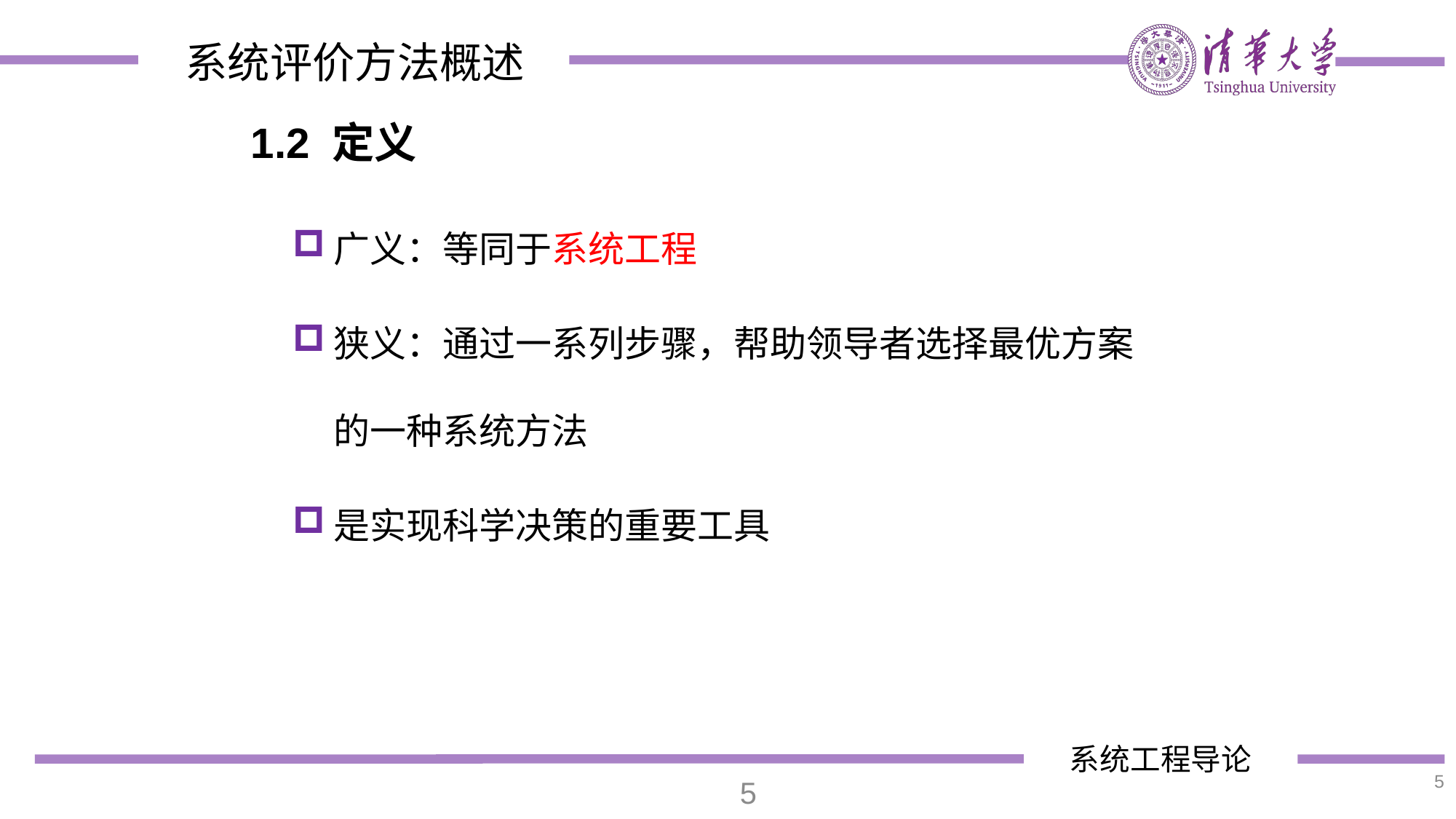

1.2 定义
广义：等同于系统工程
狭义：通过一系列步骤，帮助领导者选择最优方案的一种系统方法
是实现科学决策的重要工具
5